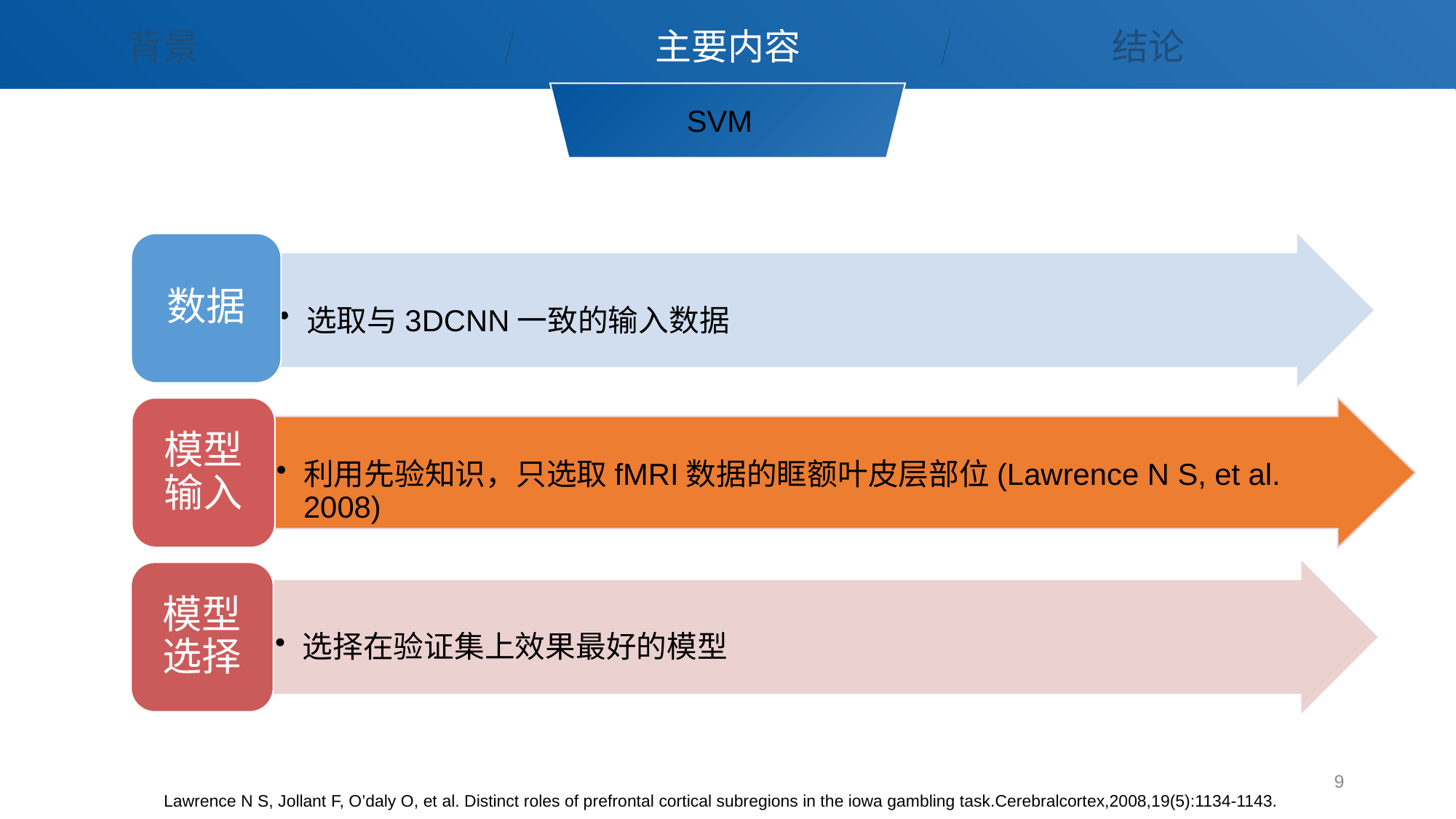

背景
主要内容
结论

SVM
数据

选取与3DCNN一致的输入数据
模型输入

利用先验知识，只选取fMRI数据的眶额叶皮层部位(Lawrence N S, et al. 2008)
模型选择

选择在验证集上效果最好的模型

[unsupported chart]

Your title
9
Lawrence N S, Jollant F, O’daly O, et al. Distinct roles of prefrontal cortical subregions in the iowa gambling task.Cerebralcortex,2008,19(5):1134-1143.